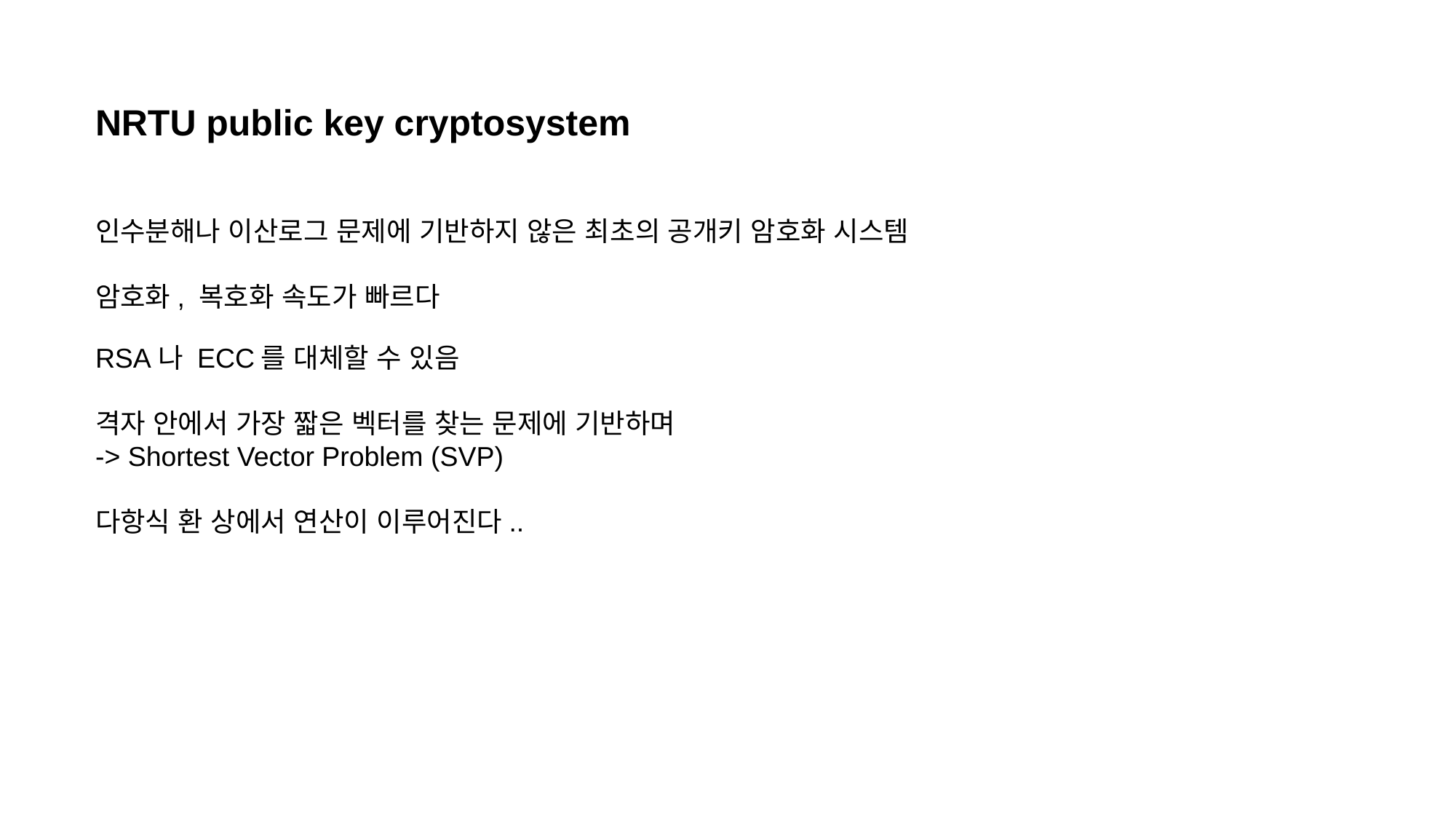

NRTU public key cryptosystem
인수분해나 이산로그 문제에 기반하지 않은 최초의 공개키 암호화 시스템

암호화, 복호화 속도가 빠르다
RSA나 ECC를 대체할 수 있음

격자 안에서 가장 짧은 벡터를 찾는 문제에 기반하며
-> Shortest Vector Problem (SVP)

다항식 환 상에서 연산이 이루어진다..